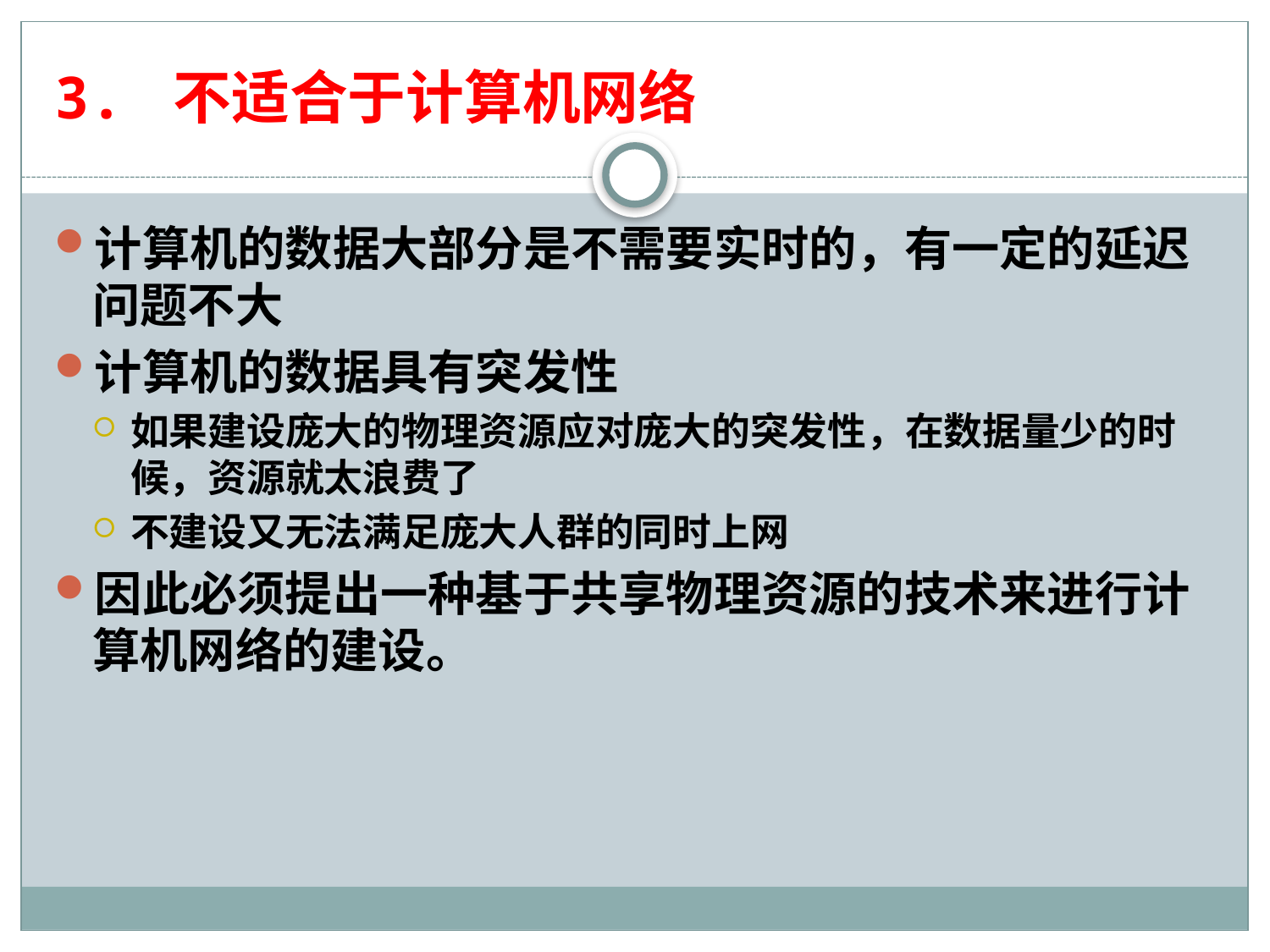

# 3. 不适合于计算机网络
计算机的数据大部分是不需要实时的，有一定的延迟问题不大
计算机的数据具有突发性
如果建设庞大的物理资源应对庞大的突发性，在数据量少的时候，资源就太浪费了
不建设又无法满足庞大人群的同时上网
因此必须提出一种基于共享物理资源的技术来进行计算机网络的建设。